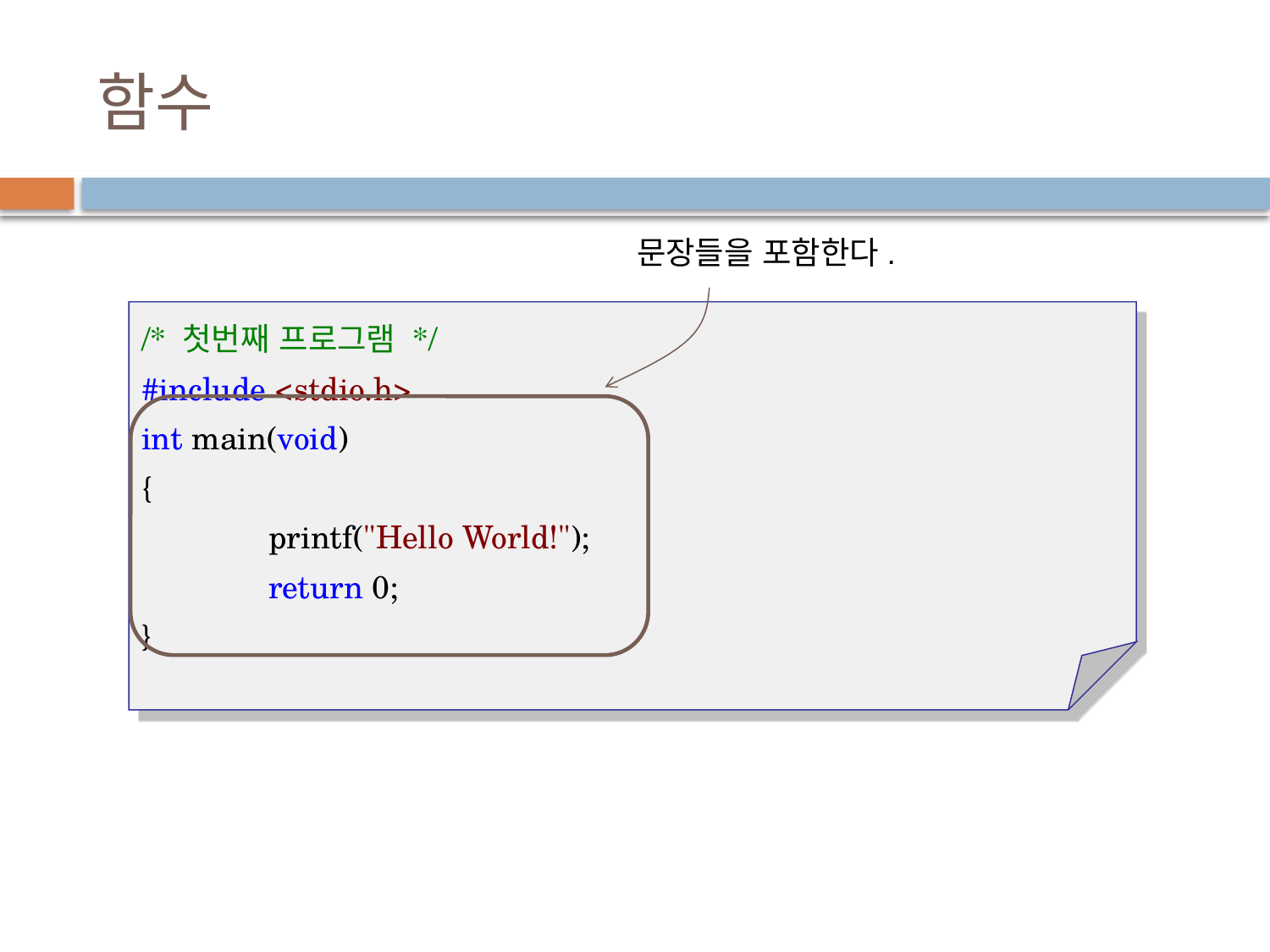

# 함수
문장들을 포함한다.

/* 첫번째 프로그램 */
#include <stdio.h>
int main(void)
{
	printf("Hello World!");
	return 0;
}